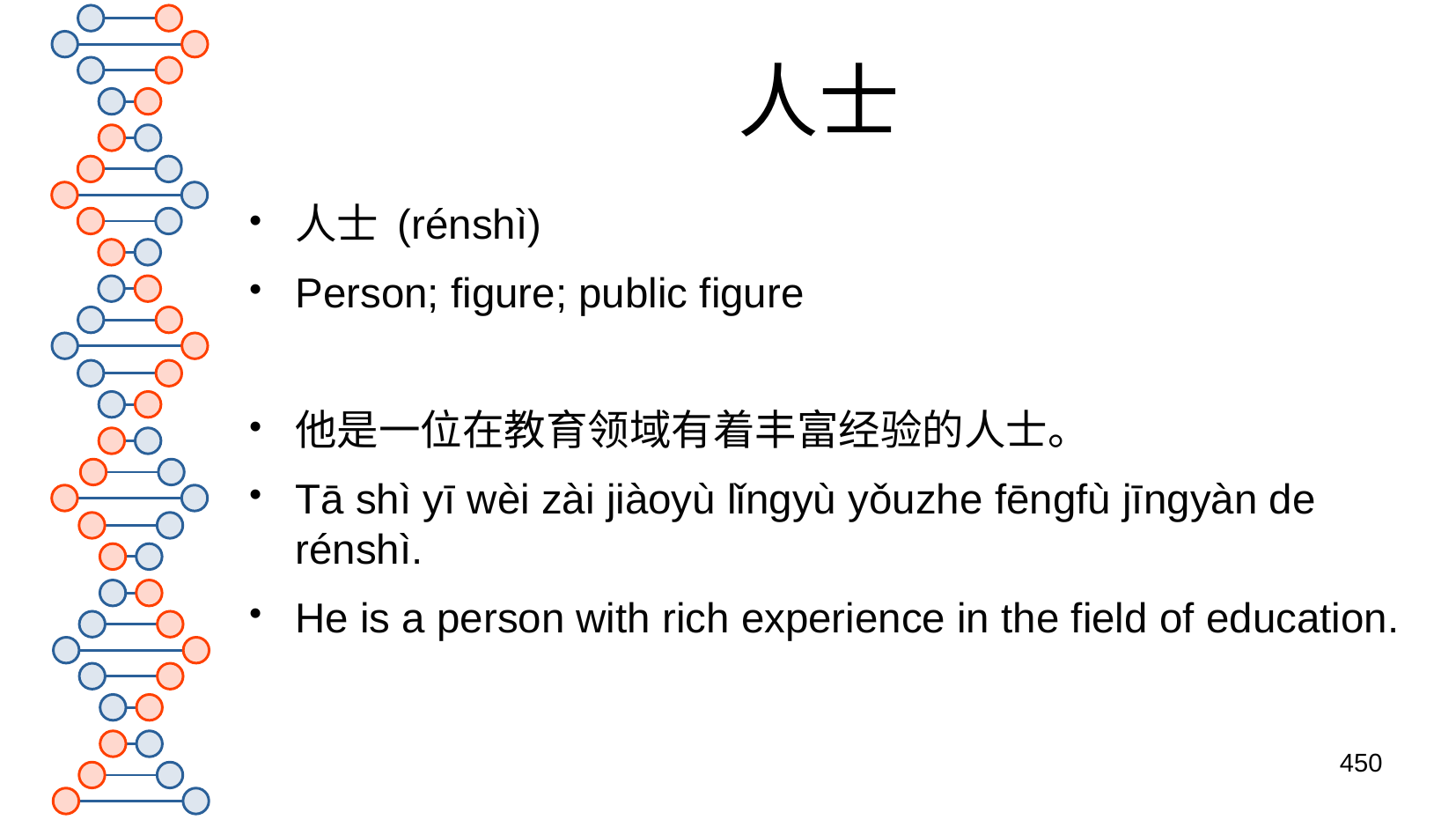

# 人士
人士 (rénshì)
Person; figure; public figure

他是一位在教育领域有着丰富经验的人士。
Tā shì yī wèi zài jiàoyù lǐngyù yǒuzhe fēngfù jīngyàn de rénshì.
He is a person with rich experience in the field of education.

450